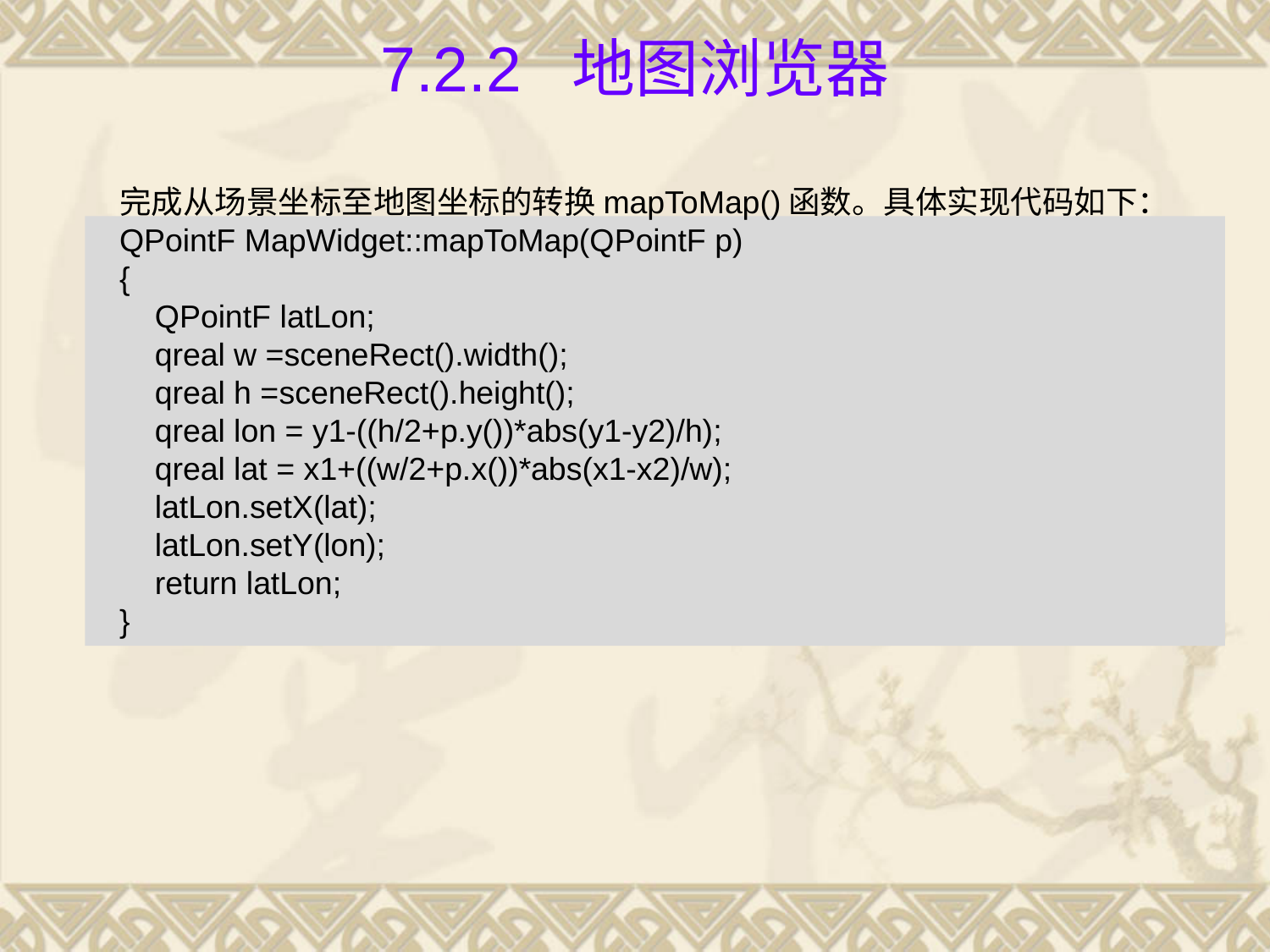

# 7.2.2  地图浏览器
完成从场景坐标至地图坐标的转换mapToMap()函数。具体实现代码如下：
QPointF MapWidget::mapToMap(QPointF p)
{
    QPointF latLon;
    qreal w =sceneRect().width();
    qreal h =sceneRect().height();
    qreal lon = y1-((h/2+p.y())*abs(y1-y2)/h);
    qreal lat = x1+((w/2+p.x())*abs(x1-x2)/w);
    latLon.setX(lat);
    latLon.setY(lon);
    return latLon;
}